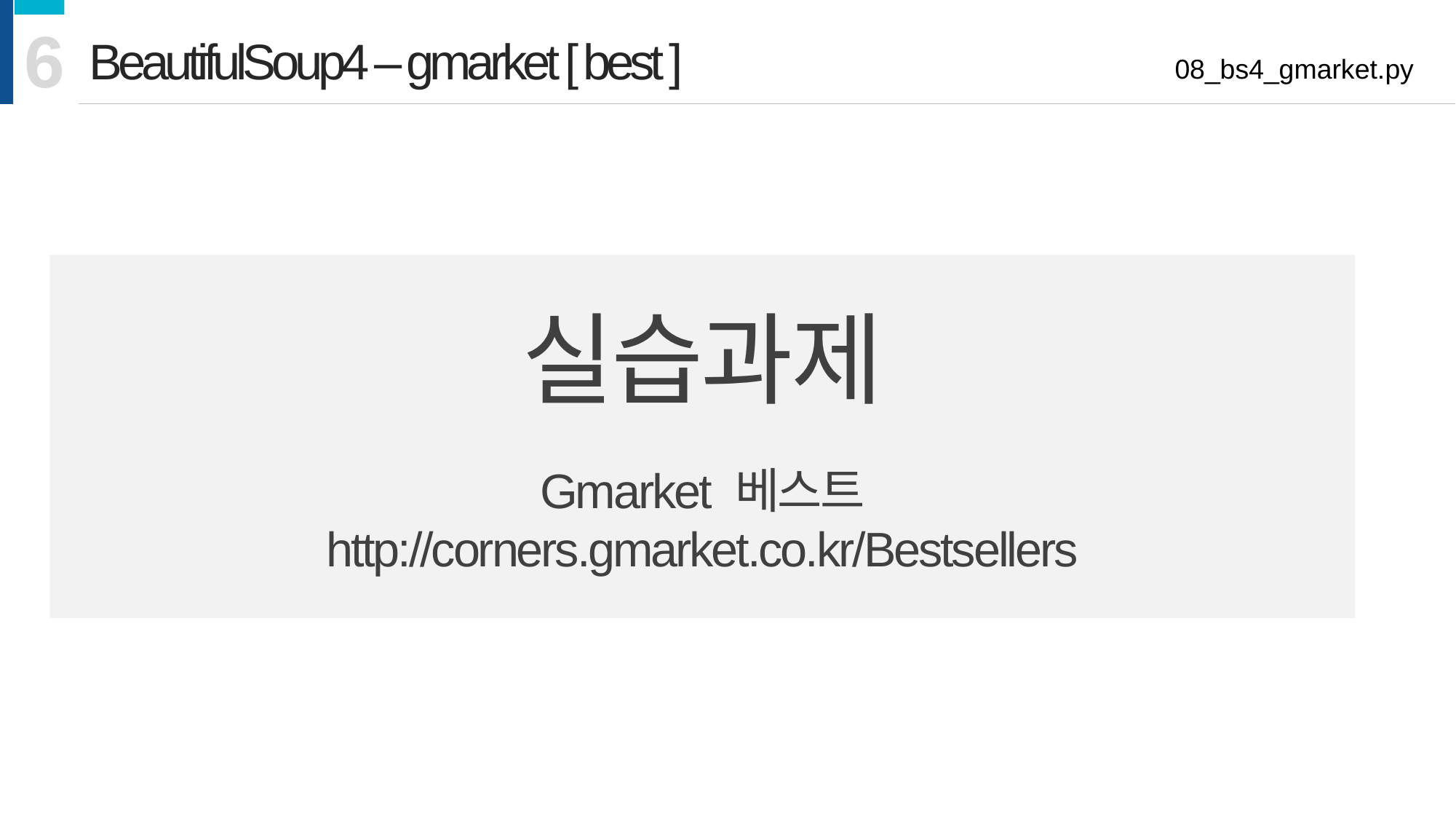

6
BeautifulSoup4 – gmarket [ best ]
08_bs4_gmarket.py
실습과제

Gmarket 베스트
http://corners.gmarket.co.kr/Bestsellers